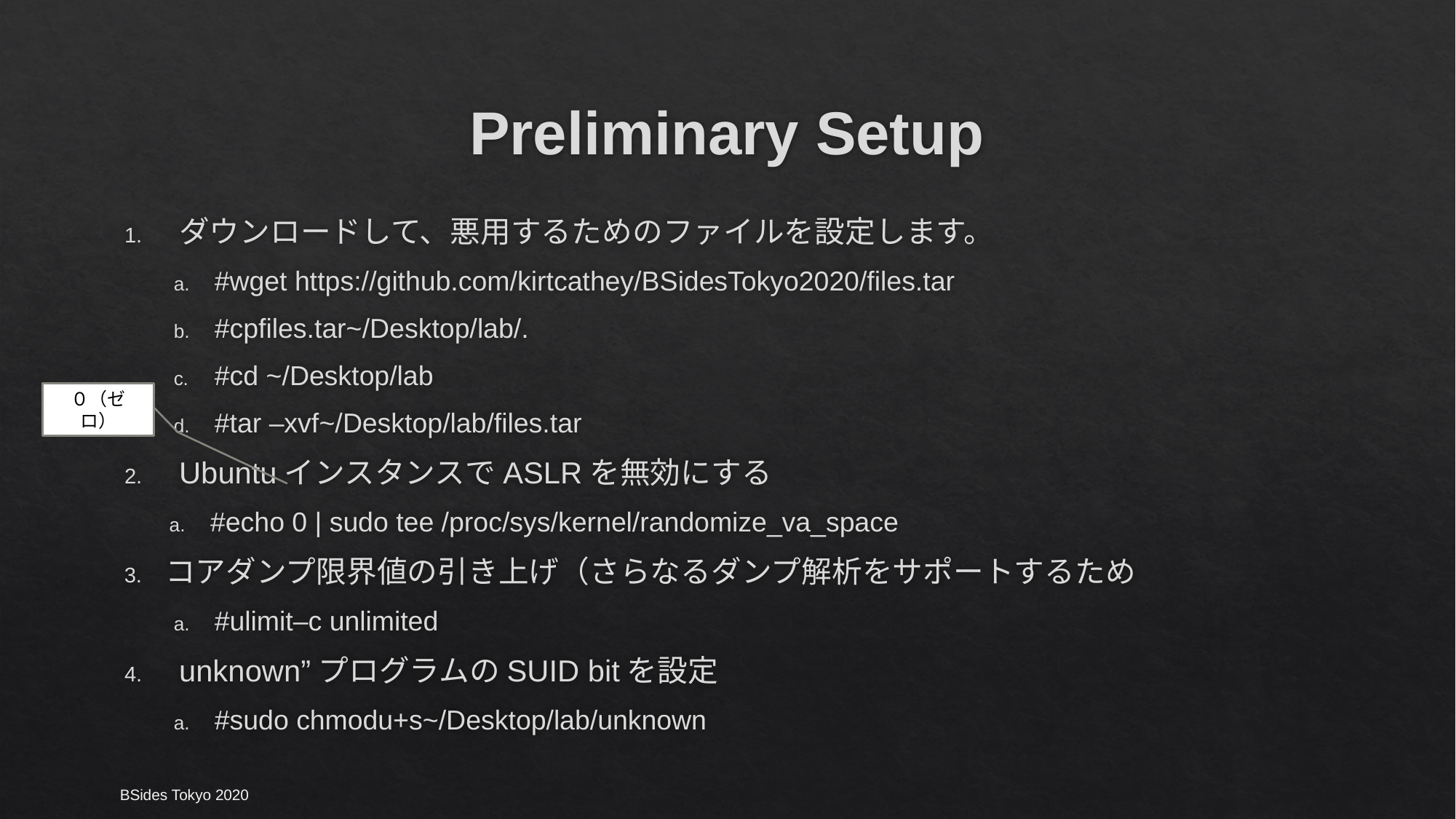

# Preliminary Setup
ダウンロードして、悪用するためのファイルを設定します。
#wget https://github.com/kirtcathey/BSidesTokyo2020/files.tar
#cpfiles.tar~/Desktop/lab/.
#cd ~/Desktop/lab
#tar –xvf~/Desktop/lab/files.tar
UbuntuインスタンスでASLRを無効にする
#echo 0 | sudo tee /proc/sys/kernel/randomize_va_space
コアダンプ限界値の引き上げ（さらなるダンプ解析をサポートするため
#ulimit–c unlimited
unknown”プログラムのSUID bitを設定
#sudo chmodu+s~/Desktop/lab/unknown

０（ゼロ）
BSides Tokyo 2020